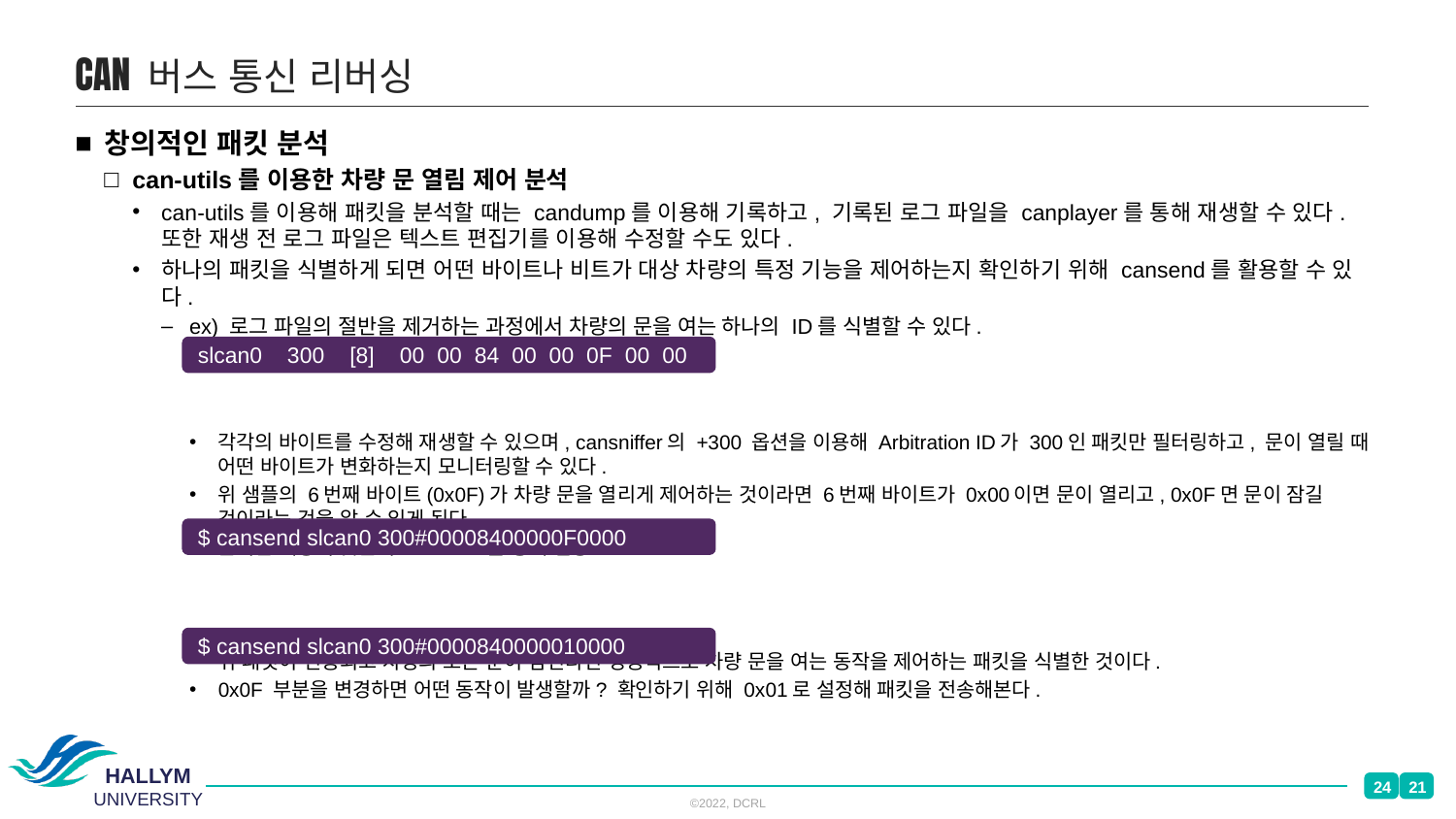

# CAN 버스 통신 리버싱
창의적인 패킷 분석
can-utils를 이용한 차량 문 열림 제어 분석
can-utils를 이용해 패킷을 분석할 때는 candump를 이용해 기록하고, 기록된 로그 파일을 canplayer를 통해 재생할 수 있다. 또한 재생 전 로그 파일은 텍스트 편집기를 이용해 수정할 수도 있다.
하나의 패킷을 식별하게 되면 어떤 바이트나 비트가 대상 차량의 특정 기능을 제어하는지 확인하기 위해 cansend를 활용할 수 있다.
ex) 로그 파일의 절반을 제거하는 과정에서 차량의 문을 여는 하나의 ID를 식별할 수 있다.

각각의 바이트를 수정해 재생할 수 있으며, cansniffer의 +300 옵션을 이용해 Arbitration ID가 300인 패킷만 필터링하고, 문이 열릴 때 어떤 바이트가 변화하는지 모니터링할 수 있다.
위 샘플의 6번째 바이트(0x0F)가 차량 문을 열리게 제어하는 것이라면 6번째 바이트가 0x00이면 문이 열리고, 0x0F면 문이 잠길 것이라는 것을 알 수 있게 된다.
분석한 내용이 맞는지 cansend를 통해 검증.

위 패킷이 전송되고 차량의 모든 문이 잠긴다면 성공적으로 차량 문을 여는 동작을 제어하는 패킷을 식별한 것이다.
0x0F 부분을 변경하면 어떤 동작이 발생할까? 확인하기 위해 0x01로 설정해 패킷을 전송해본다.

slcan0    300    [8]    00  00  84  00  00  0F  00  00
$ cansend slcan0 300#00008400000F0000
$ cansend slcan0 300#0000840000010000